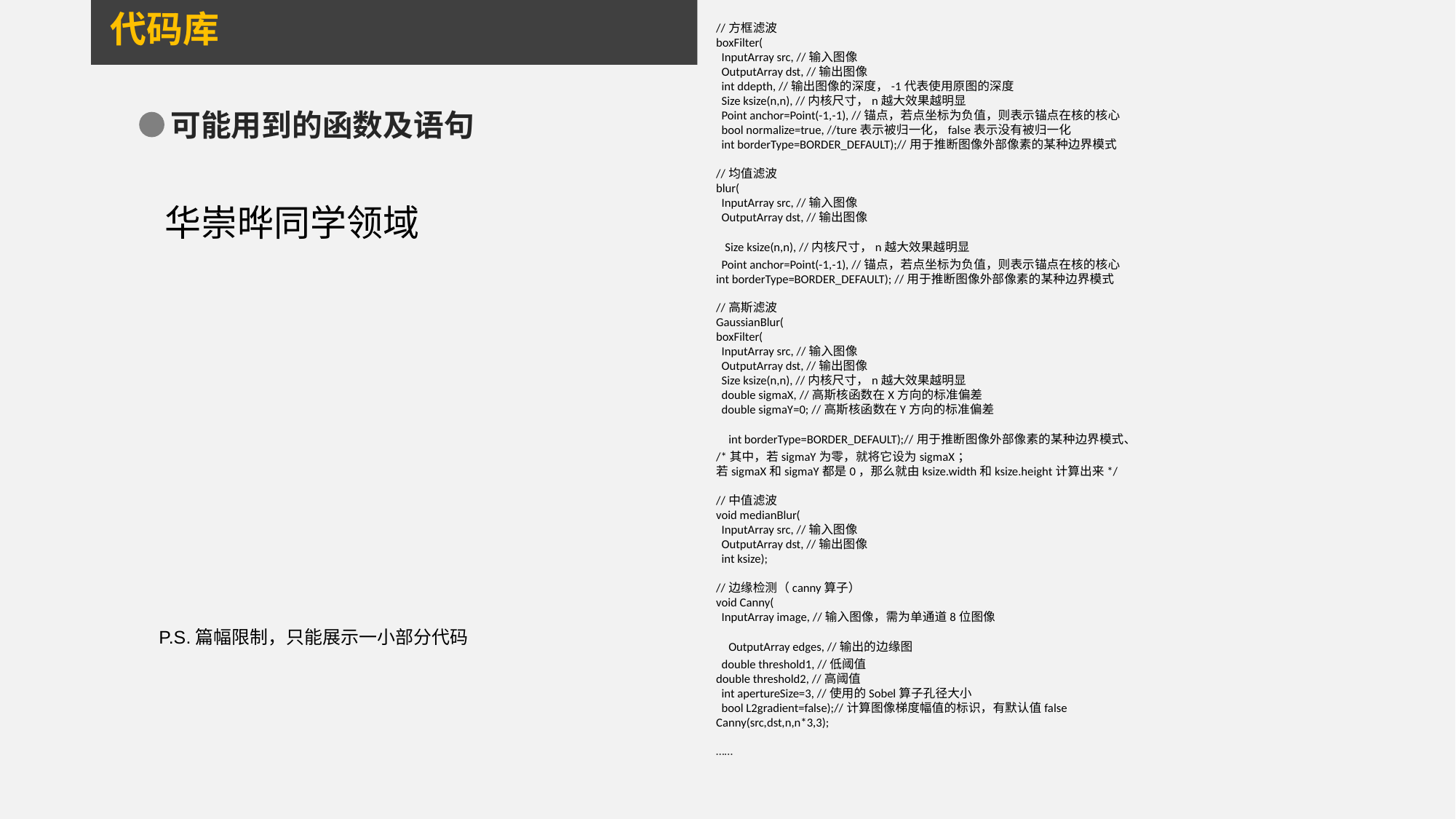

代码库
//方框滤波
boxFilter(
  InputArray src, //输入图像
  OutputArray dst, //输出图像
  int ddepth, //输出图像的深度，-1代表使用原图的深度
  Size ksize(n,n), //内核尺寸，n越大效果越明显
  Point anchor=Point(-1,-1), //锚点，若点坐标为负值，则表示锚点在核的核心
  bool normalize=true, //ture表示被归一化，false表示没有被归一化
  int borderType=BORDER_DEFAULT);//用于推断图像外部像素的某种边界模式

//均值滤波
blur(
  InputArray src, //输入图像
  OutputArray dst, //输出图像
  Size ksize(n,n), //内核尺寸，n越大效果越明显
  Point anchor=Point(-1,-1), //锚点，若点坐标为负值，则表示锚点在核的核心
int borderType=BORDER_DEFAULT); //用于推断图像外部像素的某种边界模式

//高斯滤波
GaussianBlur(
boxFilter(
  InputArray src, //输入图像
  OutputArray dst, //输出图像
  Size ksize(n,n), //内核尺寸，n越大效果越明显
  double sigmaX, //高斯核函数在X方向的标准偏差
  double sigmaY=0; //高斯核函数在Y方向的标准偏差
  int borderType=BORDER_DEFAULT);//用于推断图像外部像素的某种边界模式、
/*其中，若sigmaY为零，就将它设为sigmaX；
若sigmaX和sigmaY都是0，那么就由ksize.width和ksize.height计算出来*/

//中值滤波
void medianBlur(
  InputArray src, //输入图像
  OutputArray dst, //输出图像
  int ksize);

//边缘检测（canny算子）
void Canny(
  InputArray image, //输入图像，需为单通道8位图像
  OutputArray edges, //输出的边缘图
  double threshold1, //低阈值
double threshold2, //高阈值
  int apertureSize=3, //使用的Sobel算子孔径大小
  bool L2gradient=false);//计算图像梯度幅值的标识，有默认值false
Canny(src,dst,n,n*3,3);

……
可能用到的函数及语句

华崇晔同学领域
P.S.篇幅限制，只能展示一小部分代码